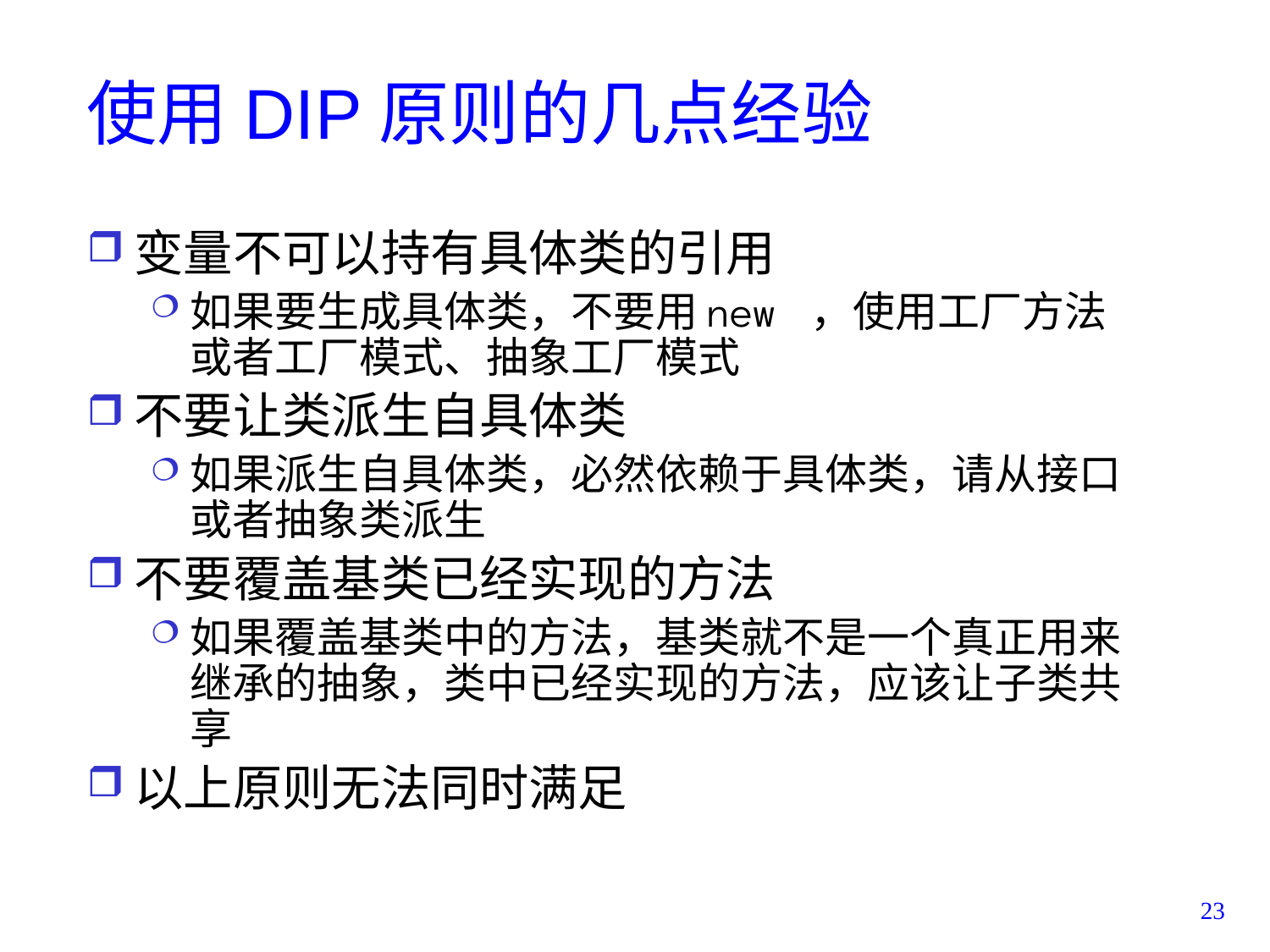

# 使用DIP原则的几点经验
变量不可以持有具体类的引用
如果要生成具体类，不要用new ，使用工厂方法或者工厂模式、抽象工厂模式
不要让类派生自具体类
如果派生自具体类，必然依赖于具体类，请从接口或者抽象类派生
不要覆盖基类已经实现的方法
如果覆盖基类中的方法，基类就不是一个真正用来继承的抽象，类中已经实现的方法，应该让子类共享
以上原则无法同时满足
23